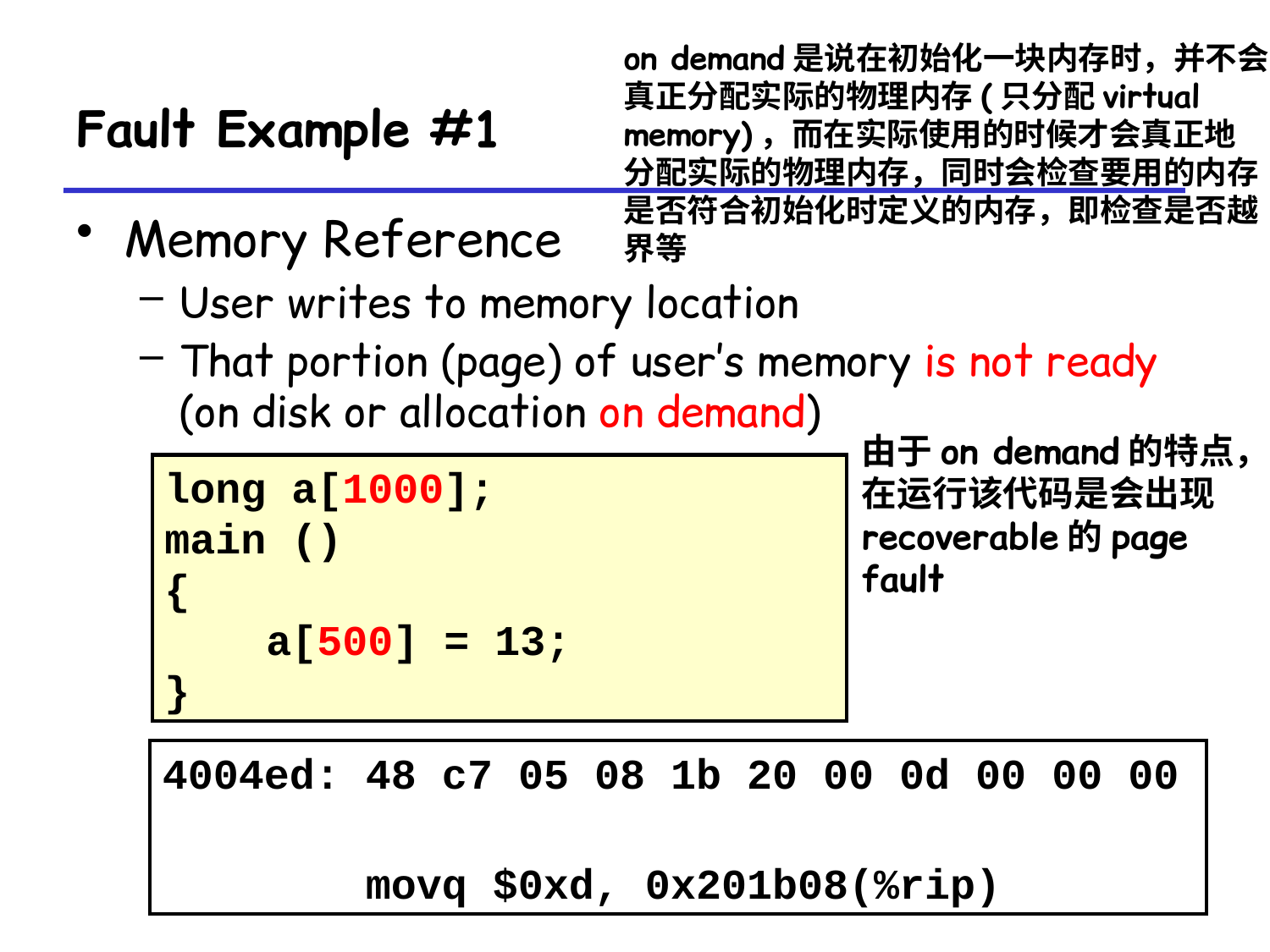

on demand是说在初始化一块内存时，并不会
真正分配实际的物理内存(只分配virtual
memory)，而在实际使用的时候才会真正地
分配实际的物理内存，同时会检查要用的内存
是否符合初始化时定义的内存，即检查是否越
界等
# Fault Example #1
Memory Reference
User writes to memory location
That portion (page) of user’s memory is not ready (on disk or allocation on demand)
由于on demand的特点，
在运行该代码是会出现
recoverable的page
fault
long a[1000];
main ()
{
    a[500] = 13;
}
4004ed: 48 c7 05 08 1b 20 00 0d 00 00 00
        movq $0xd, 0x201b08(%rip)